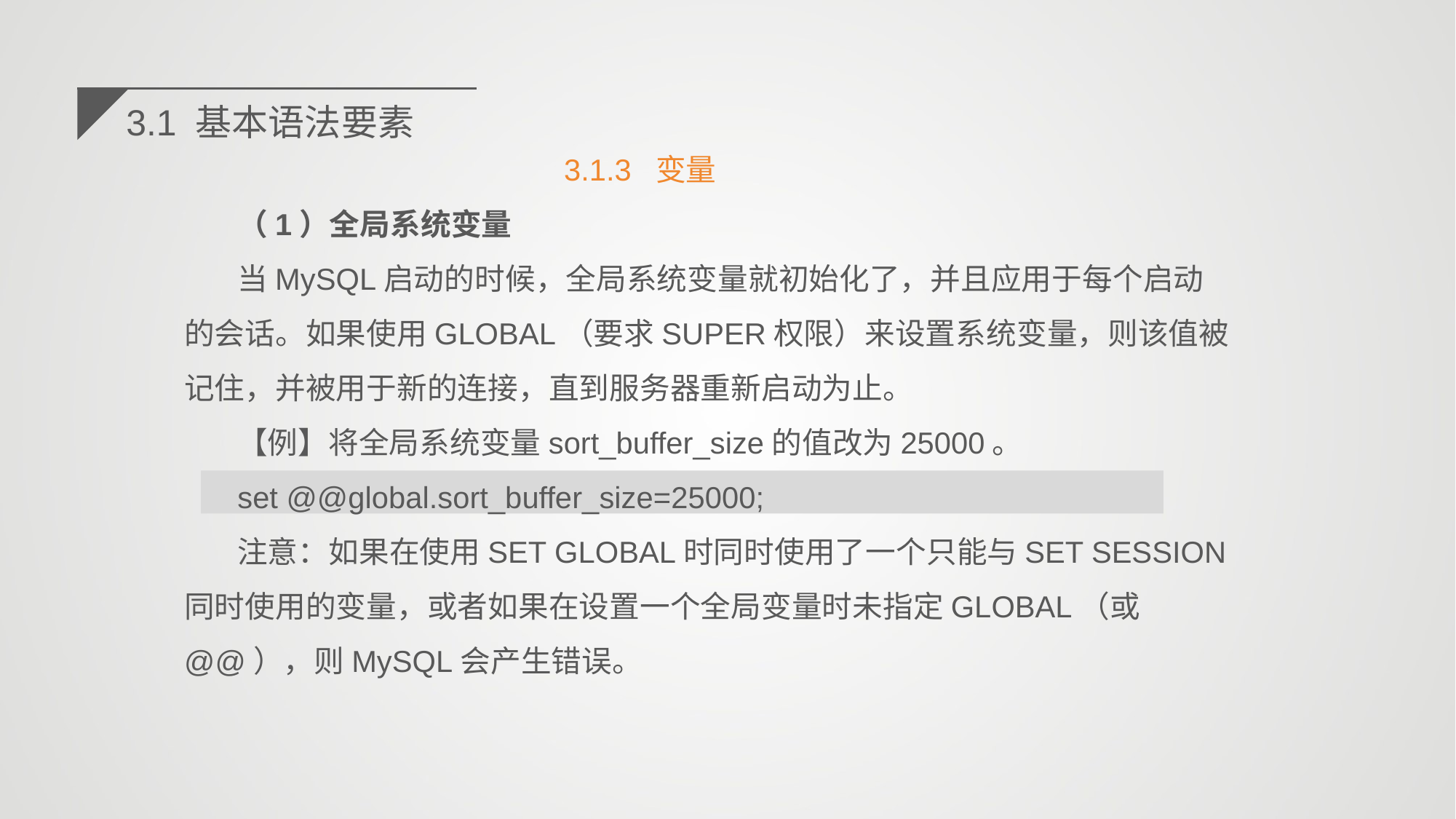

3.1 基本语法要素

3.1.3  变量
（1）全局系统变量
当MySQL启动的时候，全局系统变量就初始化了，并且应用于每个启动的会话。如果使用GLOBAL（要求SUPER权限）来设置系统变量，则该值被记住，并被用于新的连接，直到服务器重新启动为止。
【例】将全局系统变量sort_buffer_size的值改为25000。
set @@global.sort_buffer_size=25000;
注意：如果在使用SET GLOBAL时同时使用了一个只能与SET SESSION同时使用的变量，或者如果在设置一个全局变量时未指定GLOBAL（或@@），则MySQL会产生错误。